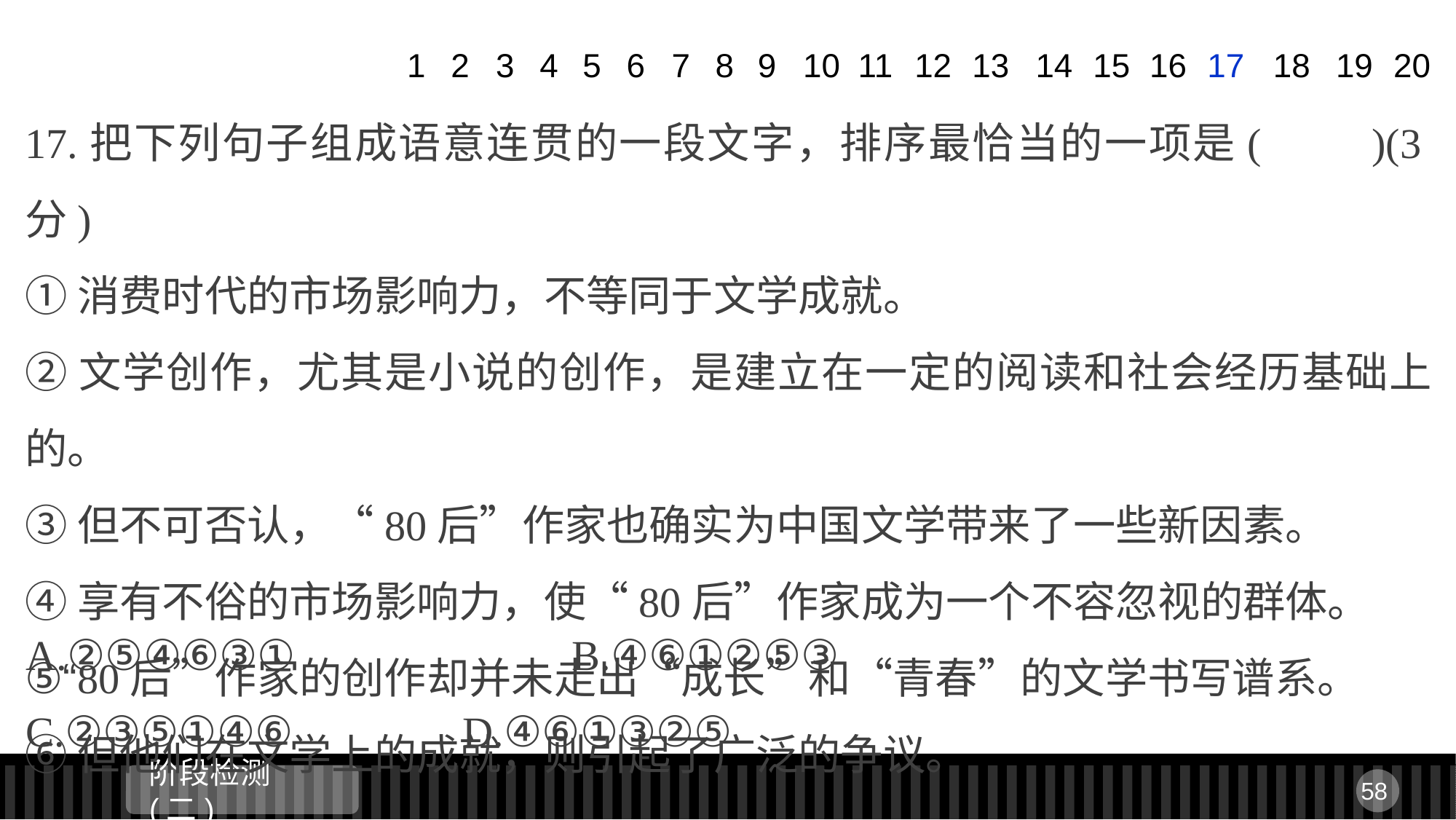

1
2
3
4
5
6
7
8
9
11
12
13
14
15
16
17
18
19
20
10
17.把下列句子组成语意连贯的一段文字，排序最恰当的一项是(　　)(3分)
①消费时代的市场影响力，不等同于文学成就。
②文学创作，尤其是小说的创作，是建立在一定的阅读和社会经历基础上的。
③但不可否认，“80后”作家也确实为中国文学带来了一些新因素。
④享有不俗的市场影响力，使“80后”作家成为一个不容忽视的群体。
⑤“80后”作家的创作却并未走出“成长”和“青春”的文学书写谱系。
⑥但他们在文学上的成就，则引起了广泛的争议。
A.②⑤④⑥③①　　　　	B.④⑥①②⑤③
C.②③⑤①④⑥  		D.④⑥①③②⑤